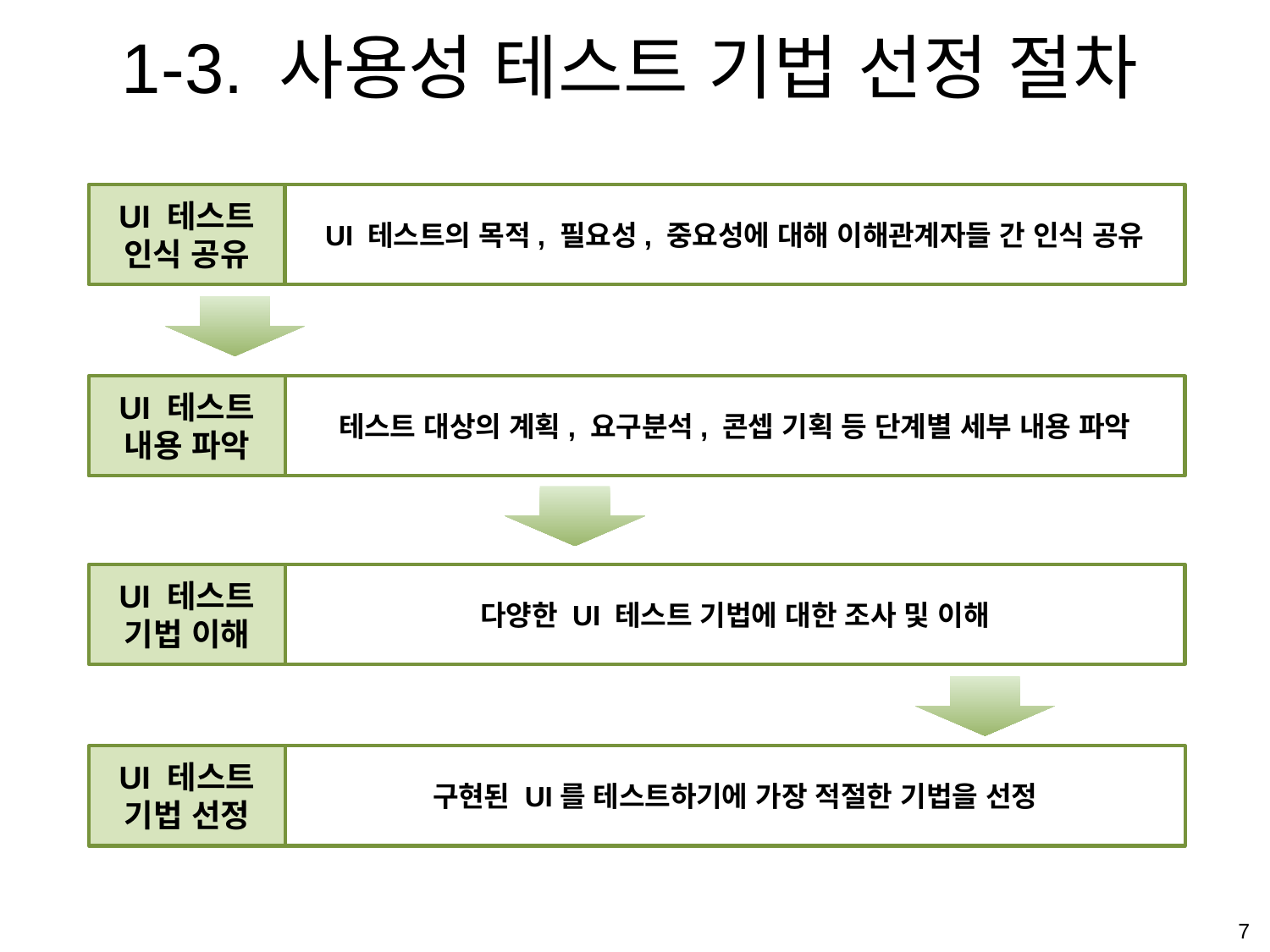

# 1-3. 사용성 테스트 기법 선정 절차
UI 테스트
인식 공유
UI 테스트의 목적, 필요성, 중요성에 대해 이해관계자들 간 인식 공유

UI 테스트
내용 파악
테스트 대상의 계획, 요구분석, 콘셉 기획 등 단계별 세부 내용 파악

UI 테스트
기법 이해
다양한 UI 테스트 기법에 대한 조사 및 이해

UI 테스트
기법 선정
구현된 UI를 테스트하기에 가장 적절한 기법을 선정
7